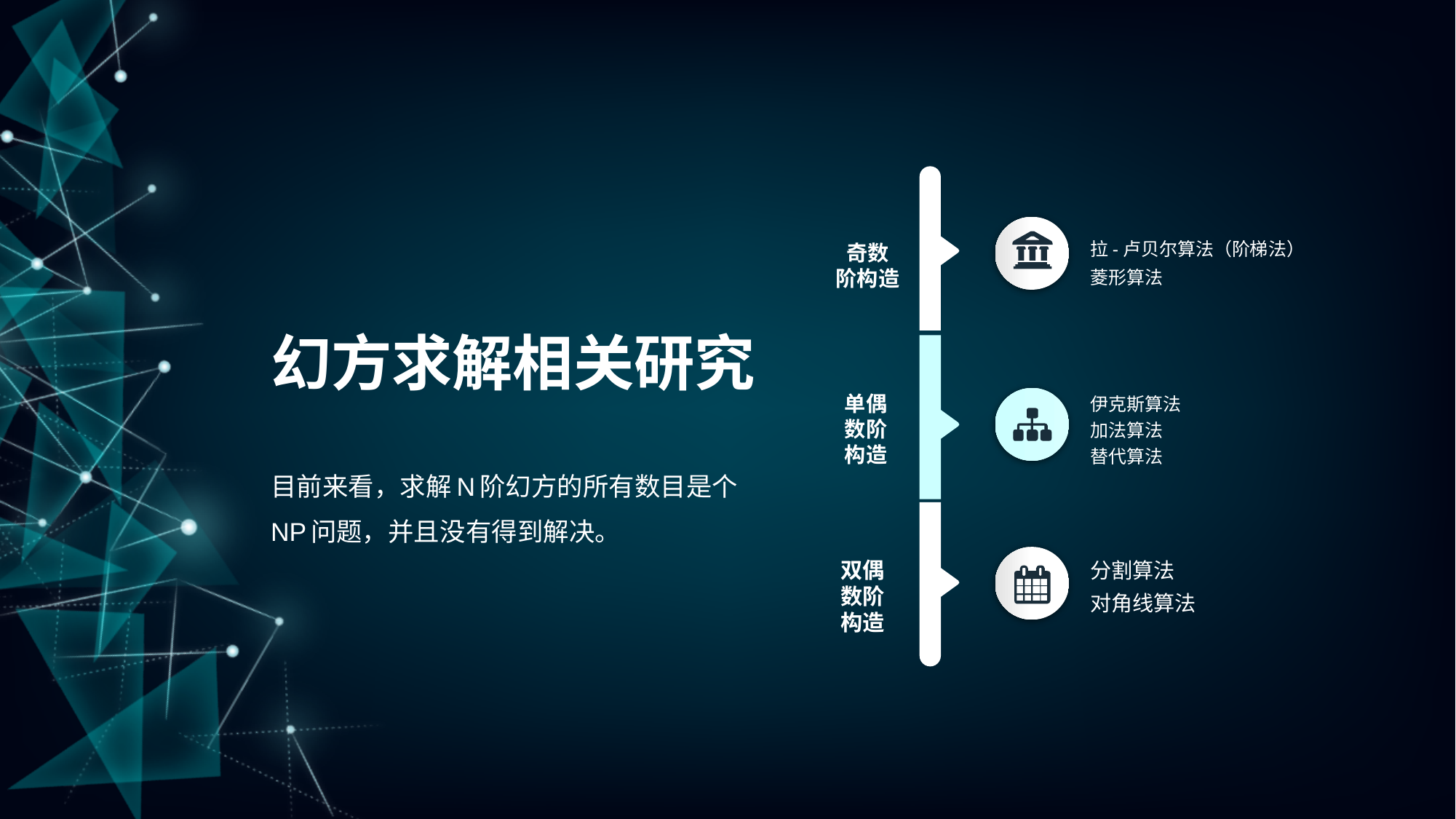

拉-卢贝尔算法（阶梯法）
菱形算法

奇数
阶构造

伊克斯算法
加法算法
替代算法
单偶
数阶
构造

分割算法
对角线算法
双偶数阶构造

幻方求解相关研究
目前来看，求解N阶幻方的所有数目是个NP问题，并且没有得到解决。